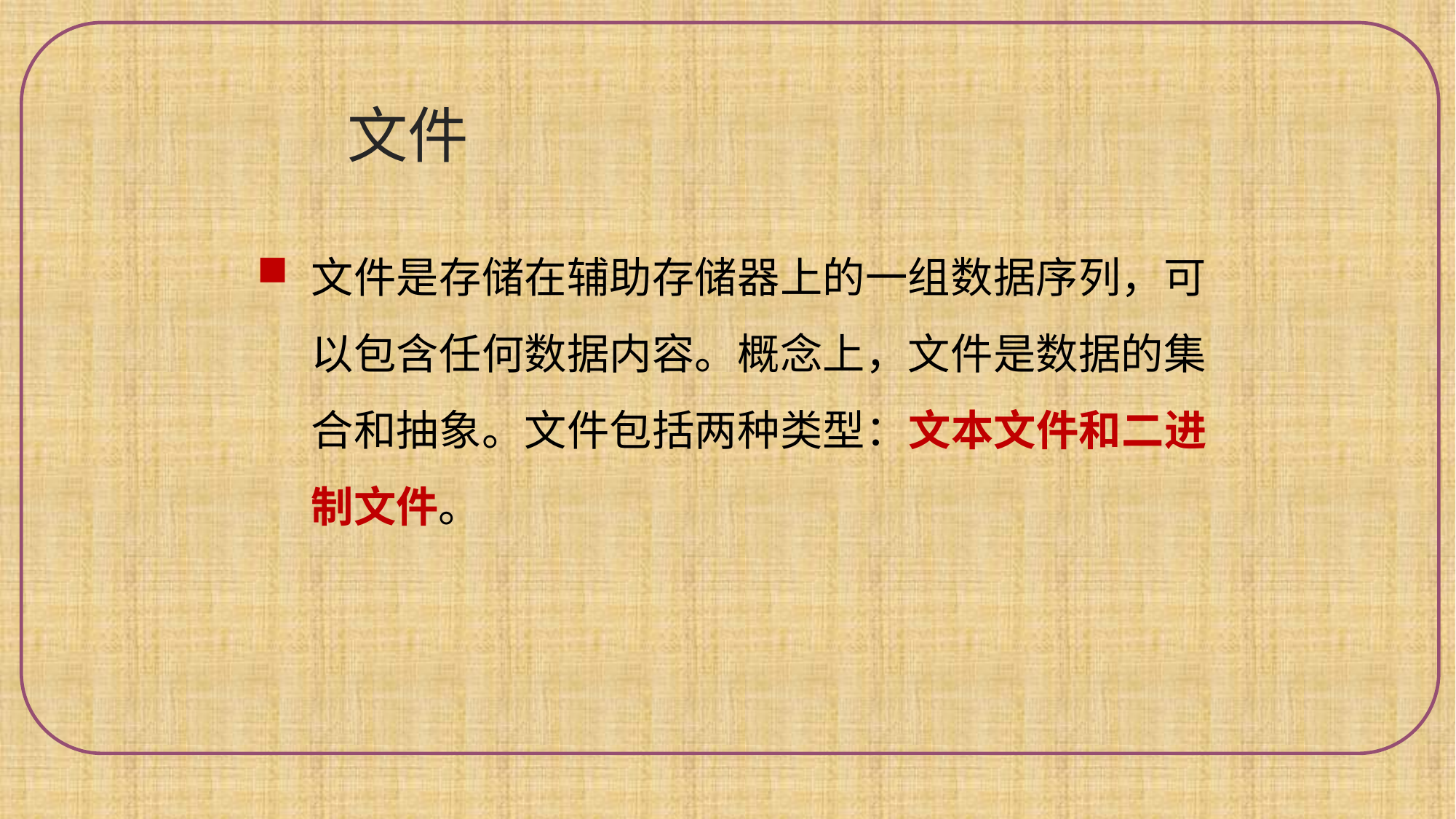

文件
文件是存储在辅助存储器上的一组数据序列，可以包含任何数据内容。概念上，文件是数据的集合和抽象。文件包括两种类型：文本文件和二进制文件。